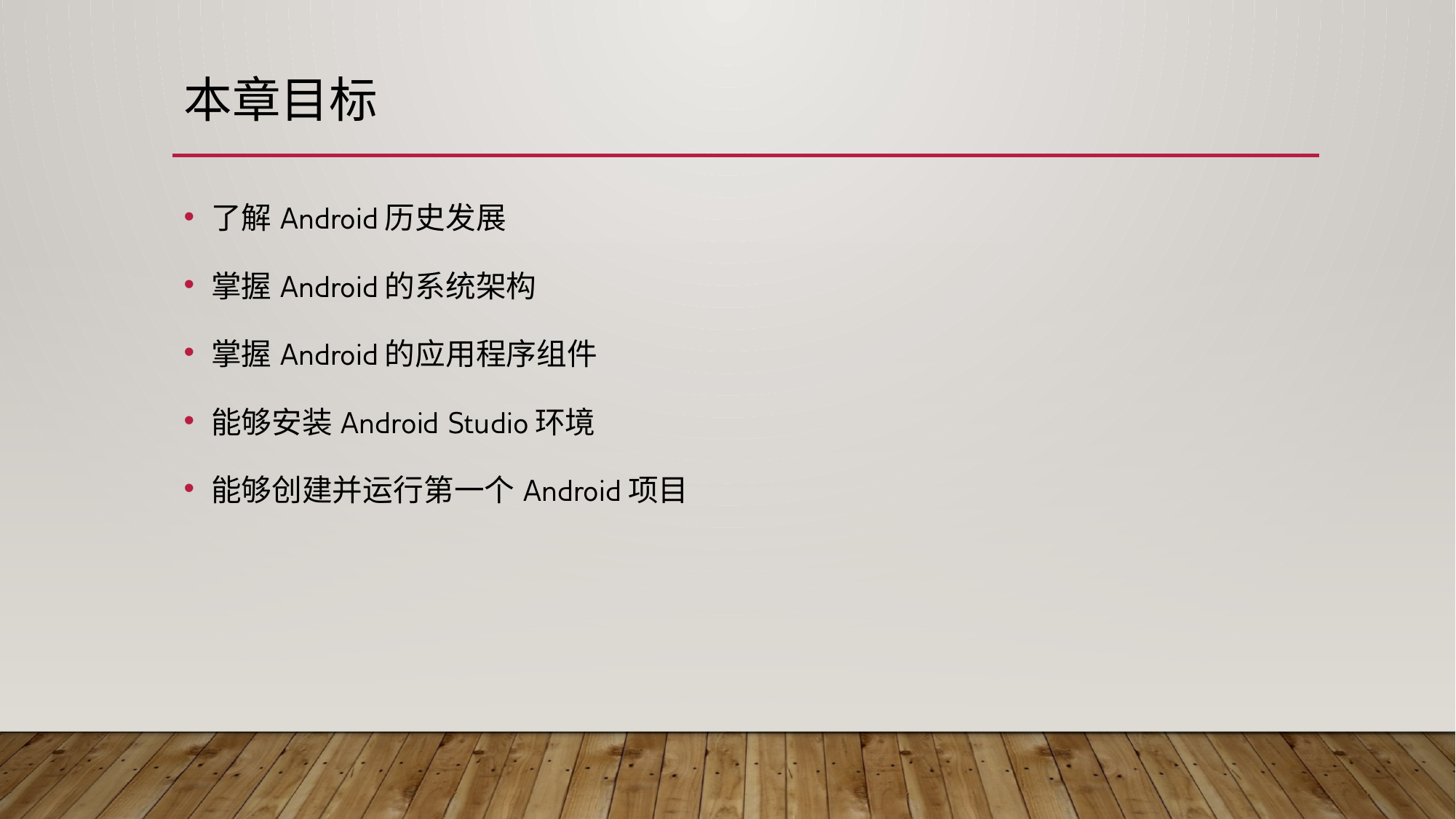

# 本章目标
了解Android历史发展
掌握Android的系统架构
掌握Android的应用程序组件
能够安装Android Studio环境
能够创建并运行第一个Android项目